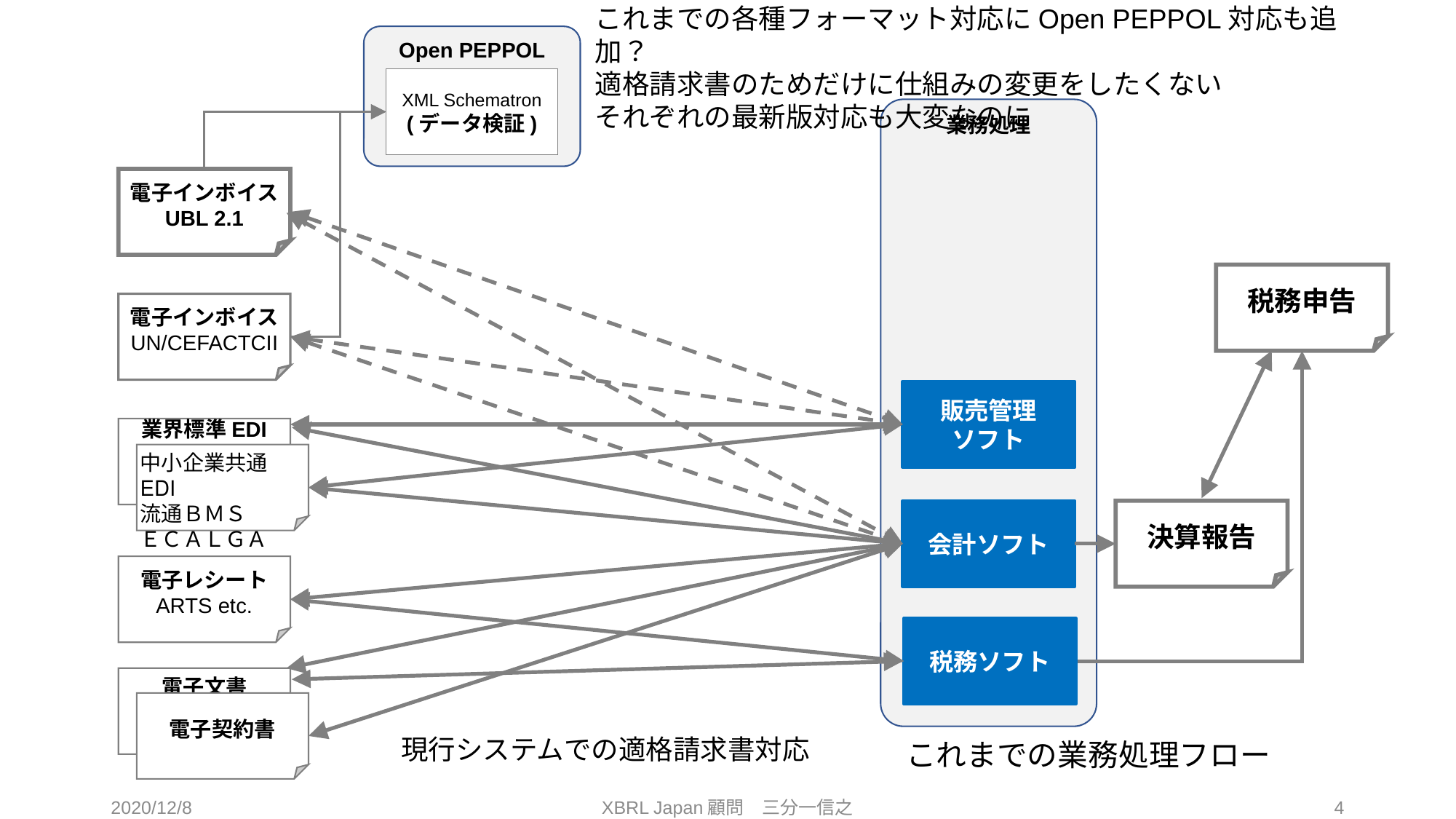

これまでの各種フォーマット対応にOpen PEPPOL対応も追加？
適格請求書のためだけに仕組みの変更をしたくない
それぞれの最新版対応も大変なのに
Open PEPPOL
XML Schematron
(データ検証)
電子インボイス
UBL 2.1
電子インボイス
UN/CEFACTCII
業務処理
税務申告
販売管理
ソフト
業界標準EDI

中小企業共通EDI
流通ＢＭＳ
ＥＣＡＬＧＡ

会計ソフト
決算報告
電子レシート
ARTS etc.
税務ソフト
電子文書
電子契約書
現行システムでの適格請求書対応
これまでの業務処理フロー
2020/12/8
XBRL Japan顧問　三分一信之
4